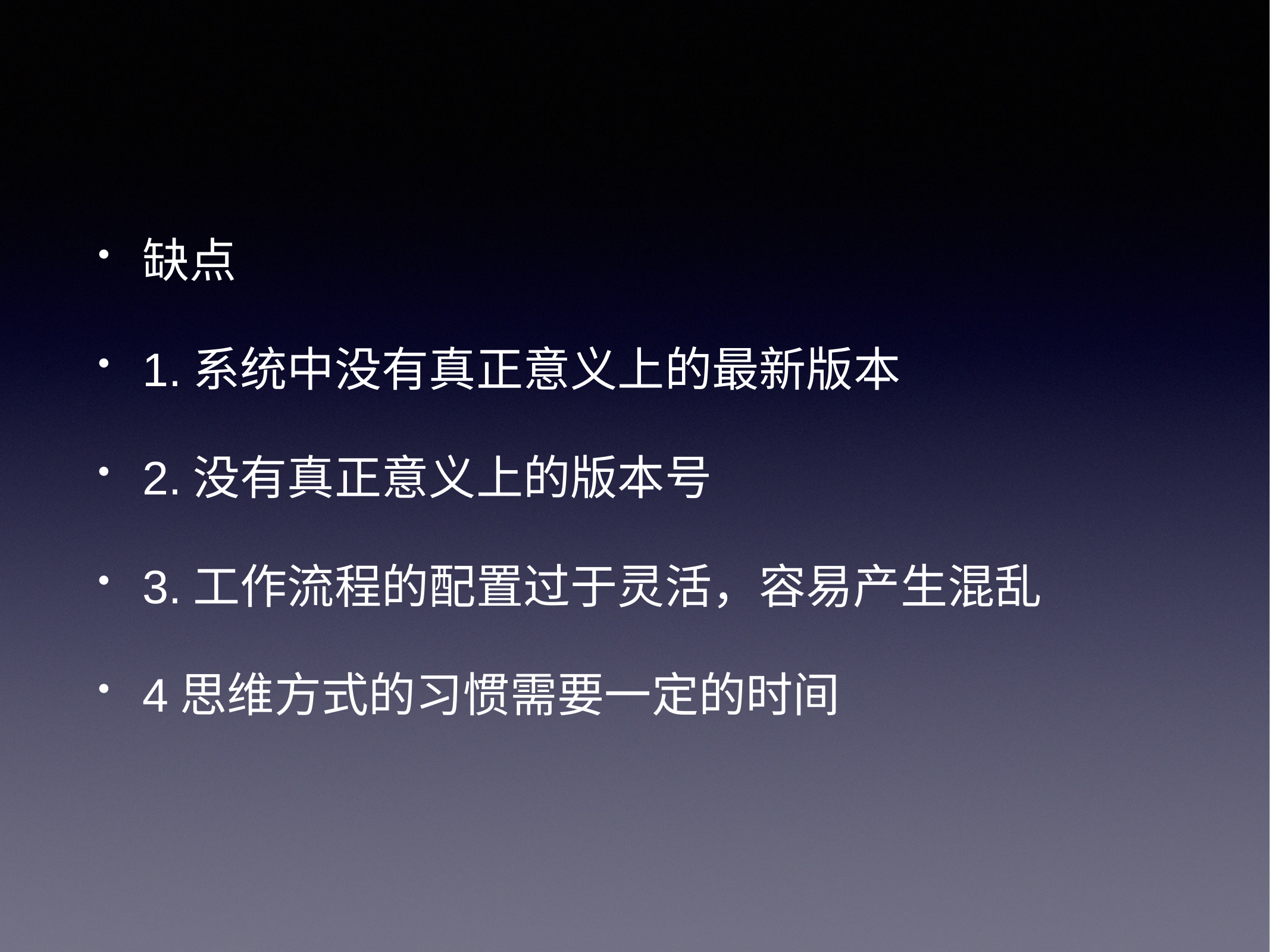

缺点
1.系统中没有真正意义上的最新版本
2.没有真正意义上的版本号
3.工作流程的配置过于灵活，容易产生混乱
4思维方式的习惯需要一定的时间